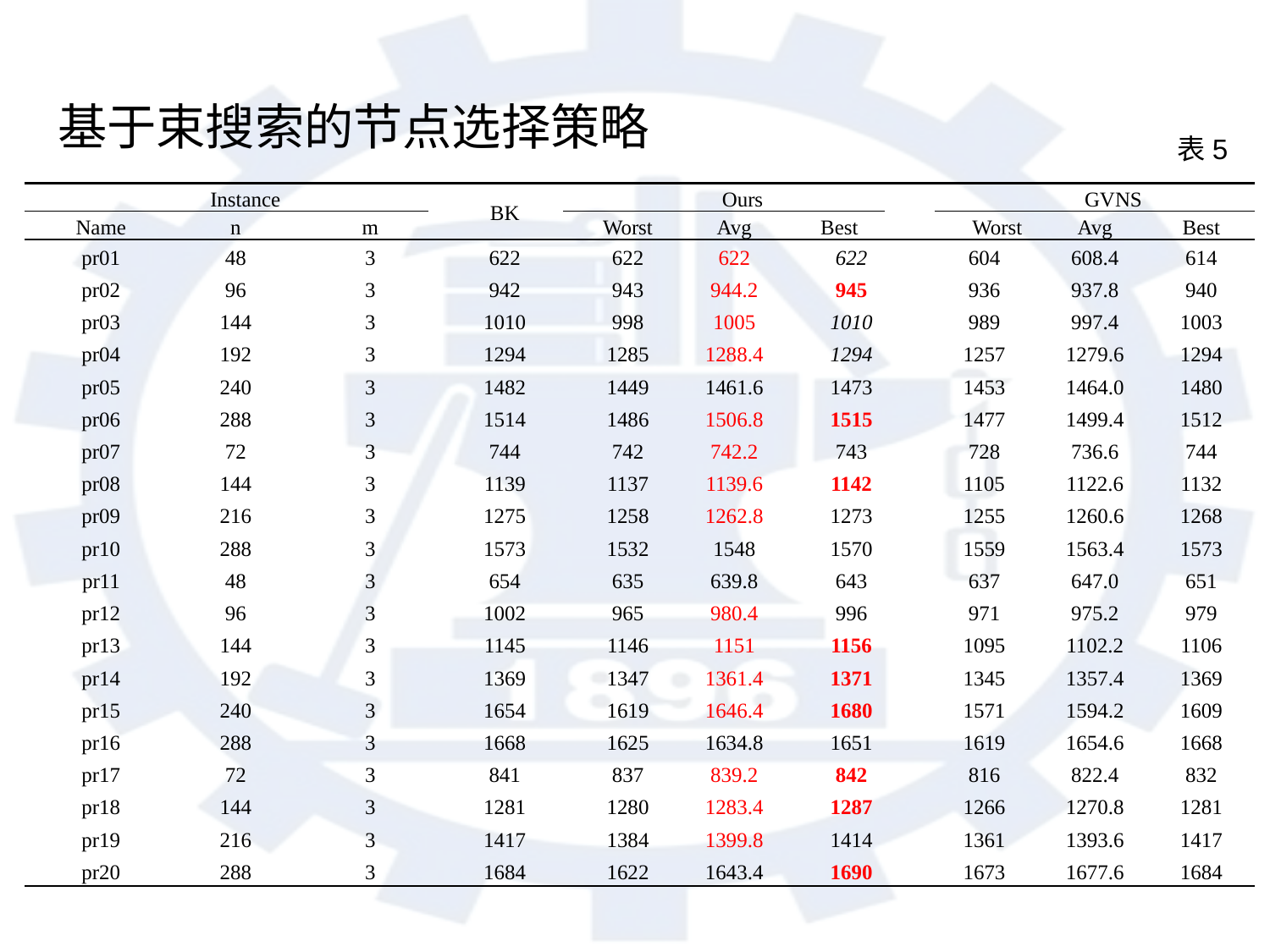

基于束搜索的节点选择策略
表5
| Instance |  |  | BK | Ours |  |  |  |  | GVNS |  |  |
| --- | --- | --- | --- | --- | --- | --- | --- | --- | --- | --- | --- |
| Name | n | m |  | Worst | Avg | Best |  |  | Worst | Avg | Best |
| pr01 | 48 | 3 | 622 | 622 | 622 | 622 |  | 604 |  | 608.4 | 614 |
| pr02 | 96 | 3 | 942 | 943 | 944.2 | 945 |  | 936 |  | 937.8 | 940 |
| pr03 | 144 | 3 | 1010 | 998 | 1005 | 1010 |  | 989 |  | 997.4 | 1003 |
| pr04 | 192 | 3 | 1294 | 1285 | 1288.4 | 1294 |  | 1257 |  | 1279.6 | 1294 |
| pr05 | 240 | 3 | 1482 | 1449 | 1461.6 | 1473 |  | 1453 |  | 1464.0 | 1480 |
| pr06 | 288 | 3 | 1514 | 1486 | 1506.8 | 1515 |  | 1477 |  | 1499.4 | 1512 |
| pr07 | 72 | 3 | 744 | 742 | 742.2 | 743 |  | 728 |  | 736.6 | 744 |
| pr08 | 144 | 3 | 1139 | 1137 | 1139.6 | 1142 |  | 1105 |  | 1122.6 | 1132 |
| pr09 | 216 | 3 | 1275 | 1258 | 1262.8 | 1273 |  | 1255 |  | 1260.6 | 1268 |
| pr10 | 288 | 3 | 1573 | 1532 | 1548 | 1570 |  | 1559 |  | 1563.4 | 1573 |
| pr11 | 48 | 3 | 654 | 635 | 639.8 | 643 |  | 637 |  | 647.0 | 651 |
| pr12 | 96 | 3 | 1002 | 965 | 980.4 | 996 |  | 971 |  | 975.2 | 979 |
| pr13 | 144 | 3 | 1145 | 1146 | 1151 | 1156 |  | 1095 |  | 1102.2 | 1106 |
| pr14 | 192 | 3 | 1369 | 1347 | 1361.4 | 1371 |  | 1345 |  | 1357.4 | 1369 |
| pr15 | 240 | 3 | 1654 | 1619 | 1646.4 | 1680 |  | 1571 |  | 1594.2 | 1609 |
| pr16 | 288 | 3 | 1668 | 1625 | 1634.8 | 1651 |  | 1619 |  | 1654.6 | 1668 |
| pr17 | 72 | 3 | 841 | 837 | 839.2 | 842 |  | 816 |  | 822.4 | 832 |
| pr18 | 144 | 3 | 1281 | 1280 | 1283.4 | 1287 |  | 1266 |  | 1270.8 | 1281 |
| pr19 | 216 | 3 | 1417 | 1384 | 1399.8 | 1414 |  | 1361 |  | 1393.6 | 1417 |
| pr20 | 288 | 3 | 1684 | 1622 | 1643.4 | 1690 |  | 1673 |  | 1677.6 | 1684 |